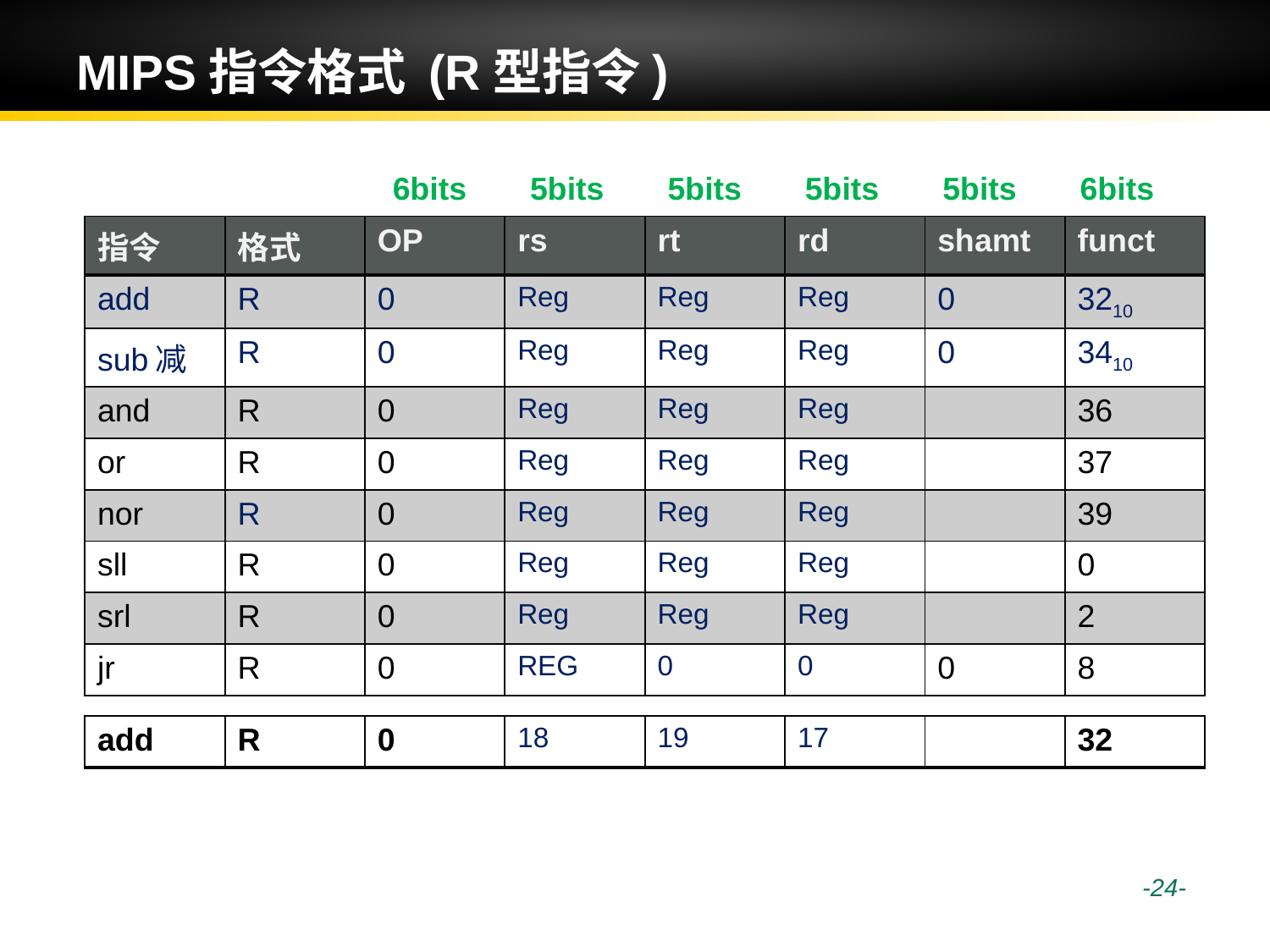

# MIPS指令格式 (R型指令)

|  |  | 6bits | 5bits | 5bits | 5bits | 5bits | 6bits |
| --- | --- | --- | --- | --- | --- | --- | --- |
| 指令 | 格式 | OP | rs | rt | rd | shamt | funct |
| --- | --- | --- | --- | --- | --- | --- | --- |
| add | R | 0 | Reg | Reg | Reg | 0 | 3210 |
| sub减 | R | 0 | Reg | Reg | Reg | 0 | 3410 |
| and | R | 0 | Reg | Reg | Reg |  | 36 |
| or | R | 0 | Reg | Reg | Reg |  | 37 |
| nor | R | 0 | Reg | Reg | Reg |  | 39 |
| sll | R | 0 | Reg | Reg | Reg |  | 0 |
| srl | R | 0 | Reg | Reg | Reg |  | 2 |
| jr | R | 0 | REG | 0 | 0 | 0 | 8 |
| add | R | 0 | 18 | 19 | 17 |  | 32 |
| --- | --- | --- | --- | --- | --- | --- | --- |
 -24-